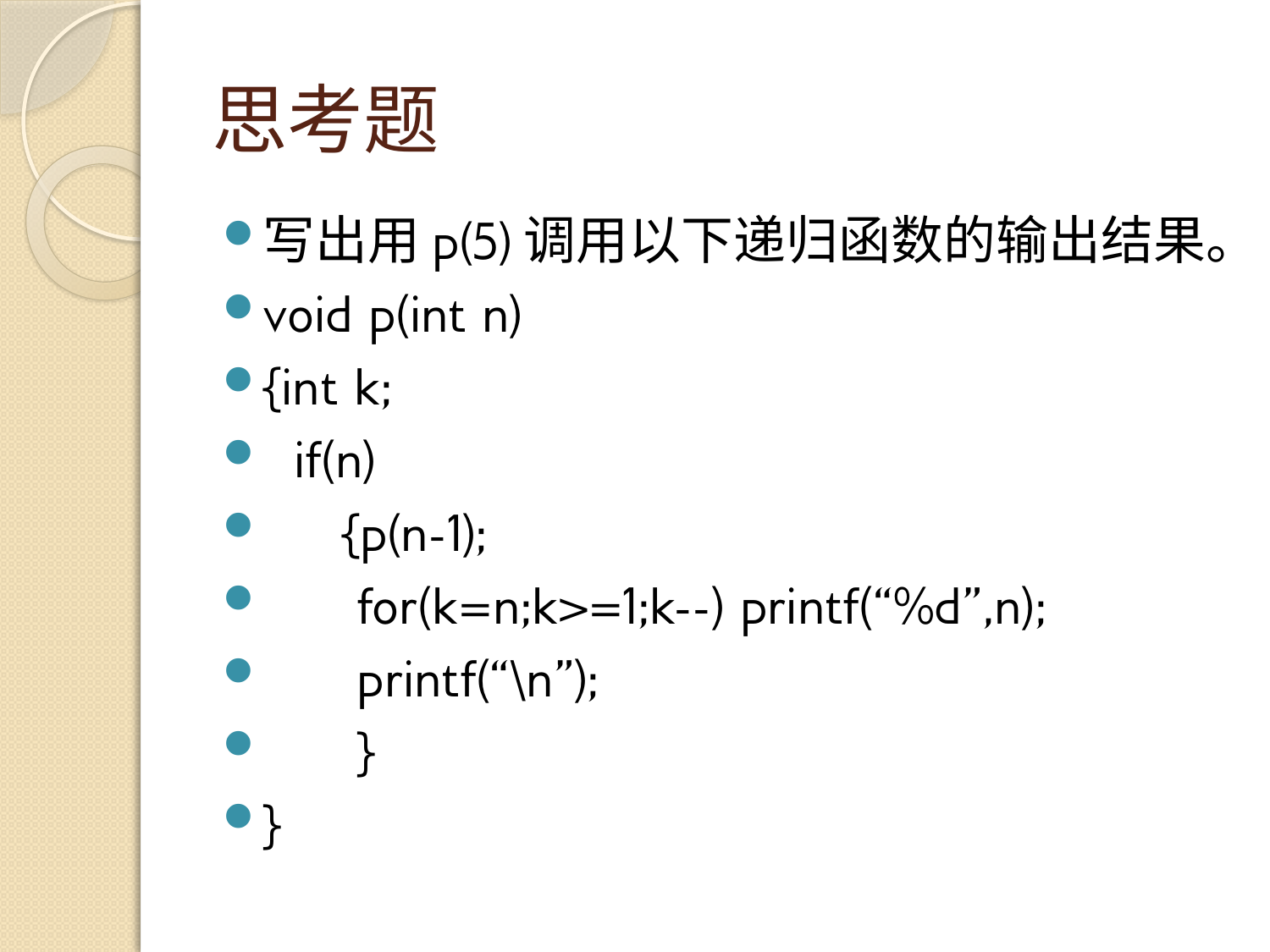

# 思考题
写出用p(5)调用以下递归函数的输出结果。
void p(int n)
{int k;
  if(n)
     {p(n-1);
      for(k=n;k>=1;k--) printf(“%d”,n);
      printf(“\n”);
      }
}